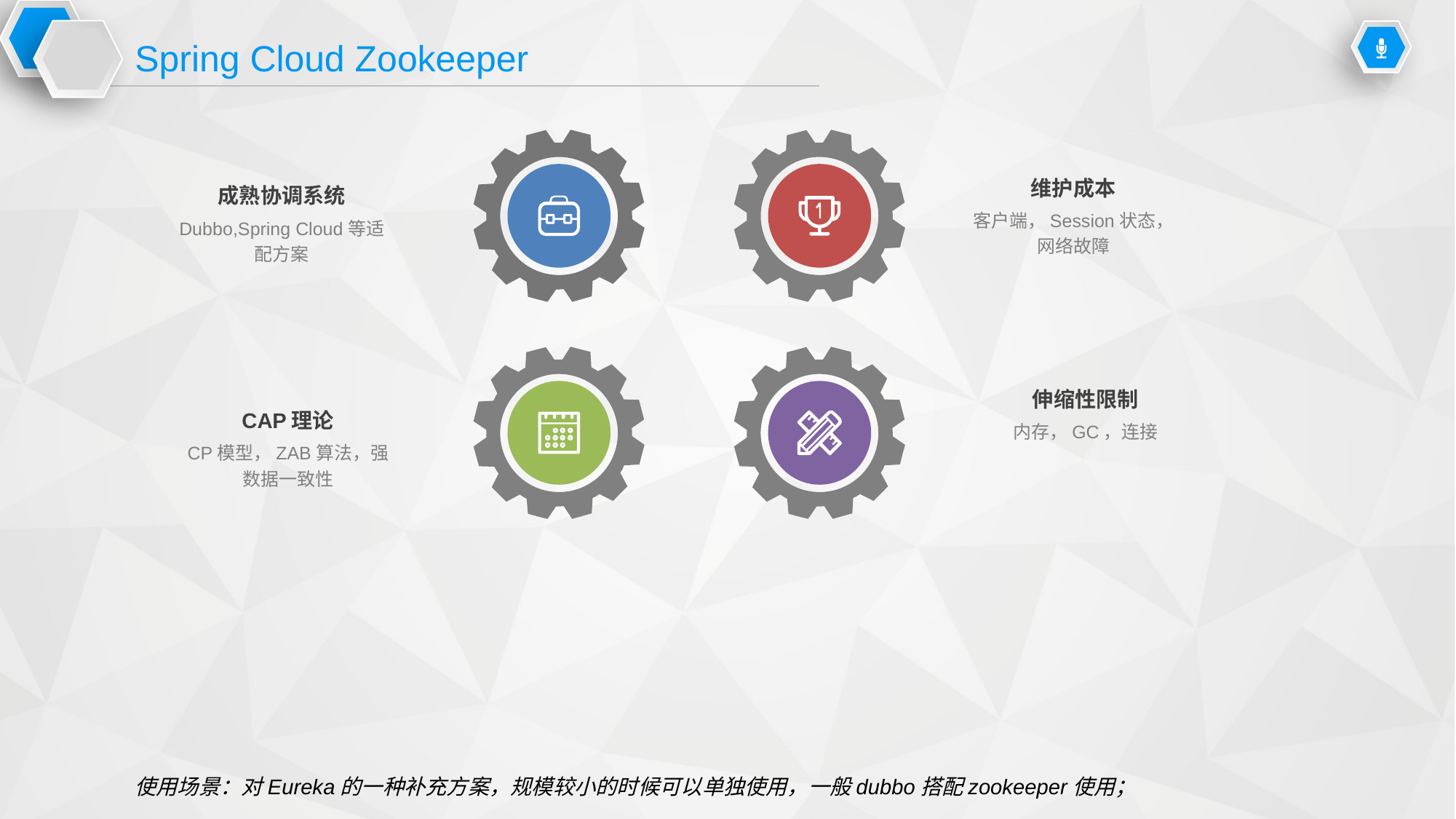

Spring Cloud Zookeeper

维护成本
客户端，Session状态，网络故障
成熟协调系统
Dubbo,Spring Cloud等适配方案

伸缩性限制
内存，GC，连接

CAP理论
CP模型，ZAB算法，强数据一致性

使用场景：对Eureka的一种补充方案，规模较小的时候可以单独使用，一般dubbo搭配zookeeper使用；